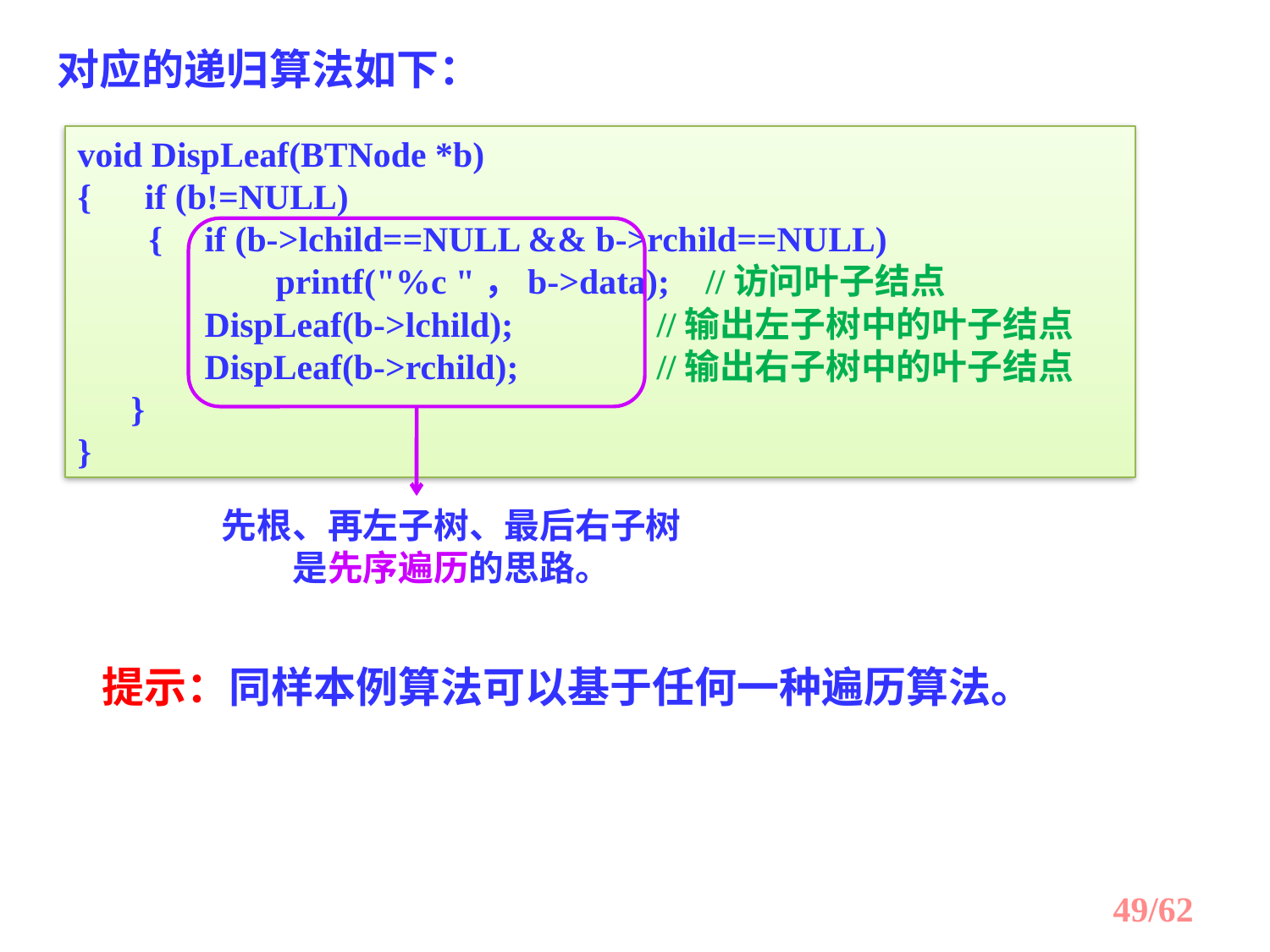

对应的递归算法如下：
void DispLeaf(BTNode *b)
{      if (b!=NULL)
        {	if (b->lchild==NULL && b->rchild==NULL)
	        printf("%c "，b->data);    //访问叶子结点
	DispLeaf(b->lchild);	        //输出左子树中的叶子结点
	DispLeaf(b->rchild);	        //输出右子树中的叶子结点
      }
}

先根、再左子树、最后右子树
是先序遍历的思路。
提示：同样本例算法可以基于任何一种遍历算法。
49/62